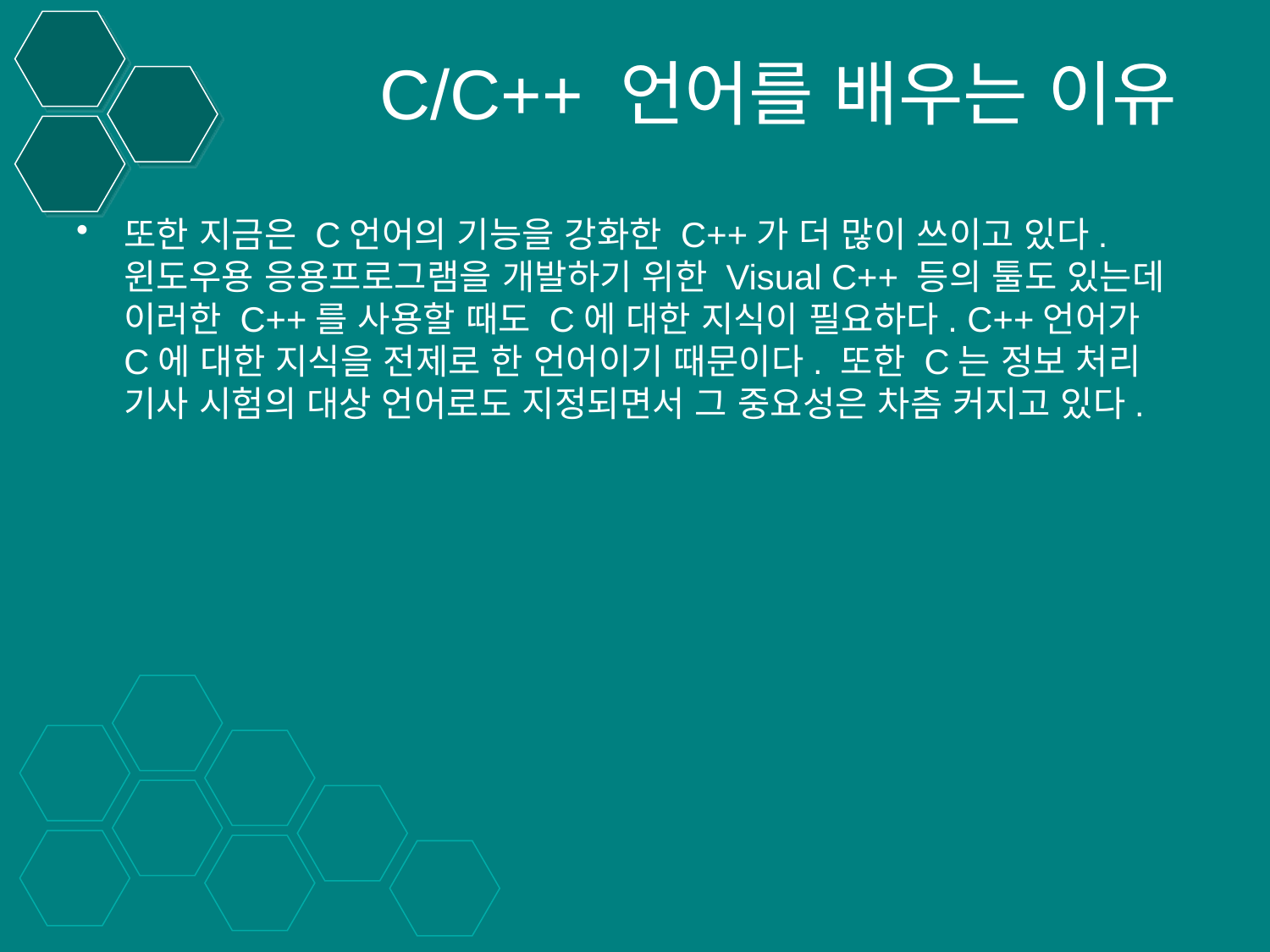

# C/C++ 언어를 배우는 이유
또한 지금은 C언어의 기능을 강화한 C++가 더 많이 쓰이고 있다. 윈도우용 응용프로그램을 개발하기 위한 Visual C++ 등의 툴도 있는데 이러한 C++를 사용할 때도 C에 대한 지식이 필요하다. C++언어가  C에 대한 지식을 전제로 한 언어이기 때문이다. 또한 C는 정보 처리 기사 시험의 대상 언어로도 지정되면서 그 중요성은 차츰 커지고 있다.